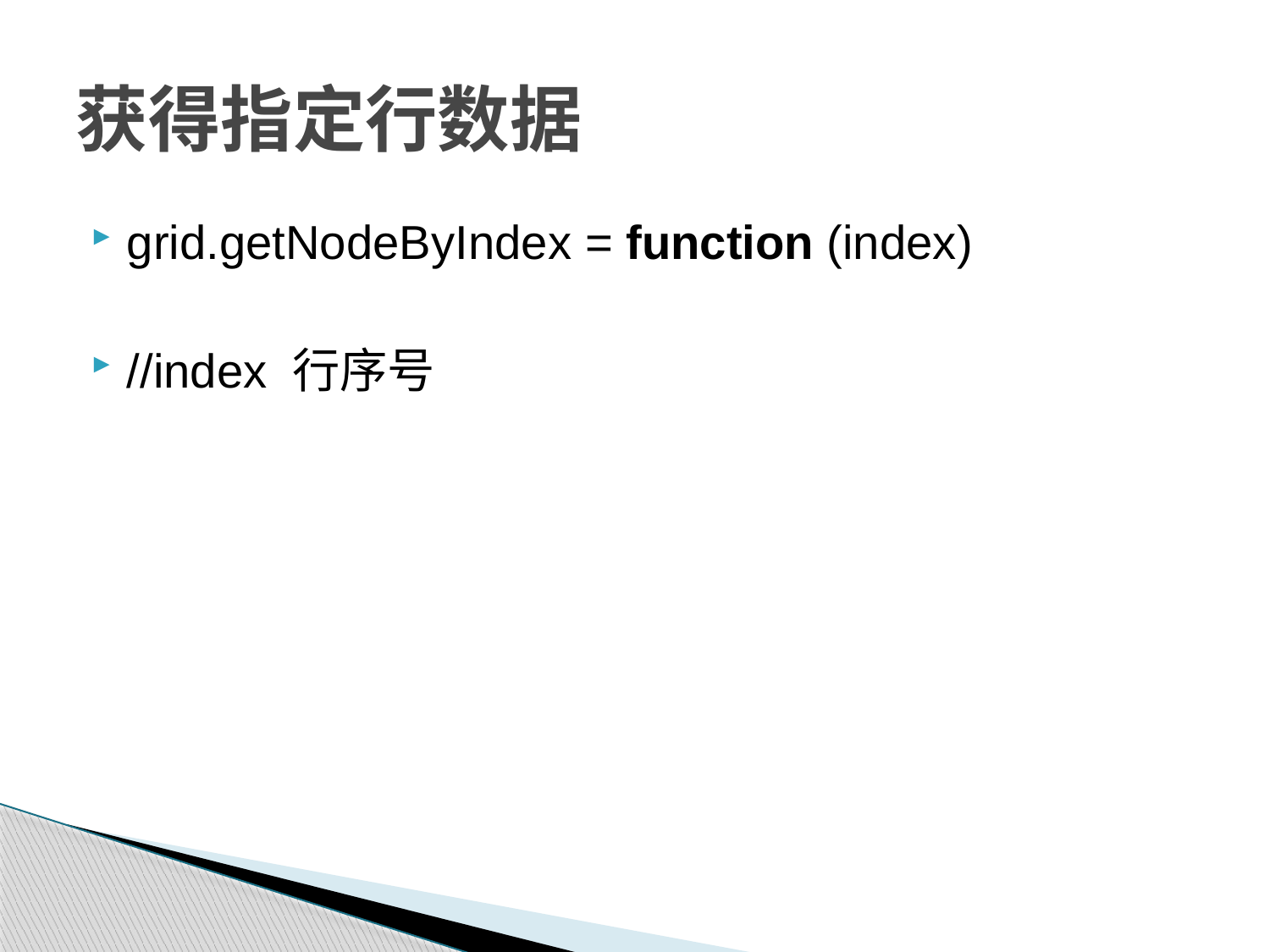

# 获得指定行数据
grid.getNodeByIndex = function (index)

//index 行序号